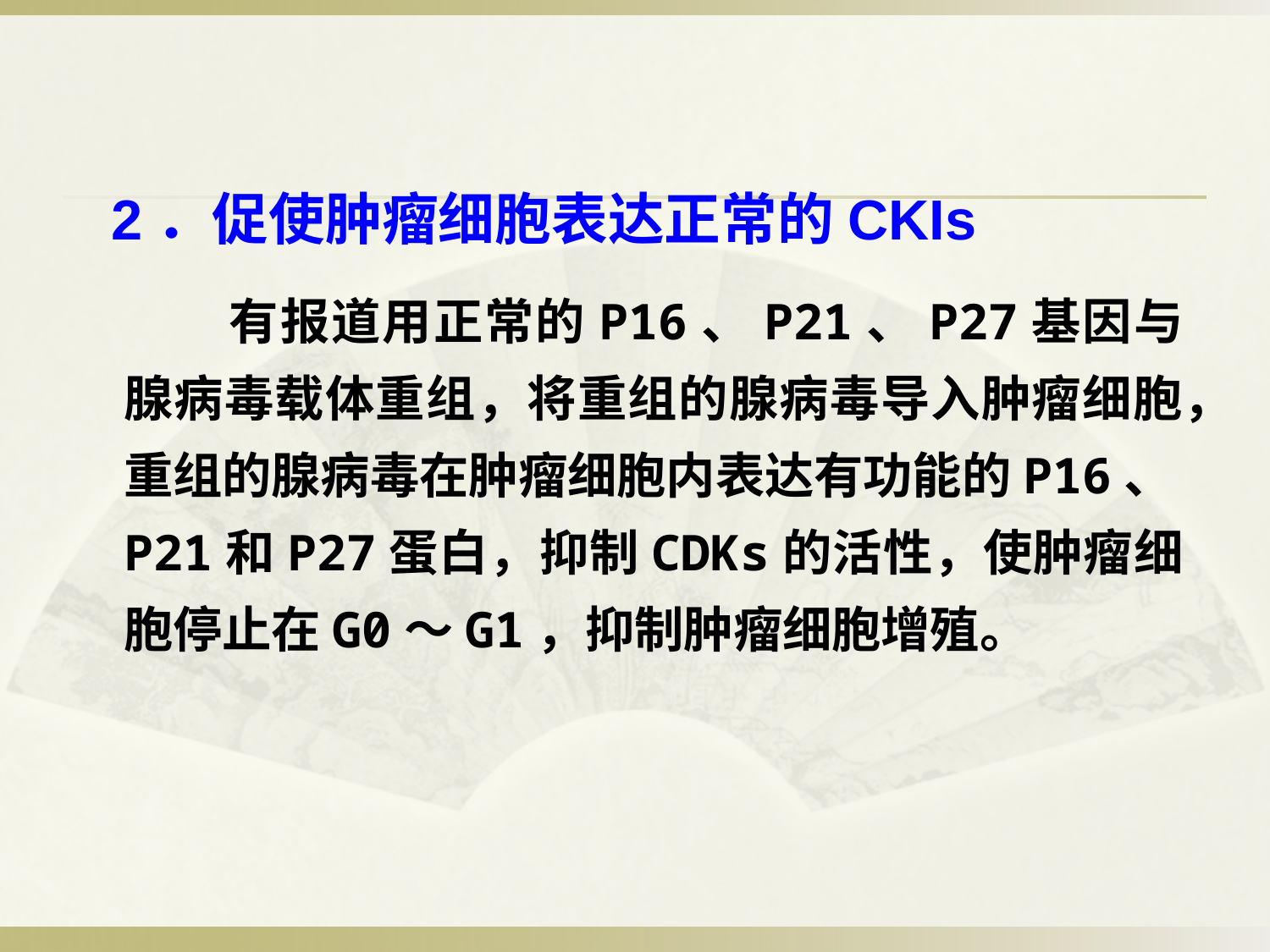

2．促使肿瘤细胞表达正常的CKIs
　　　有报道用正常的P16、P21、P27基因与腺病毒载体重组，将重组的腺病毒导入肿瘤细胞，重组的腺病毒在肿瘤细胞内表达有功能的P16、P21和P27蛋白，抑制CDKs的活性，使肿瘤细胞停止在G0～G1，抑制肿瘤细胞增殖。